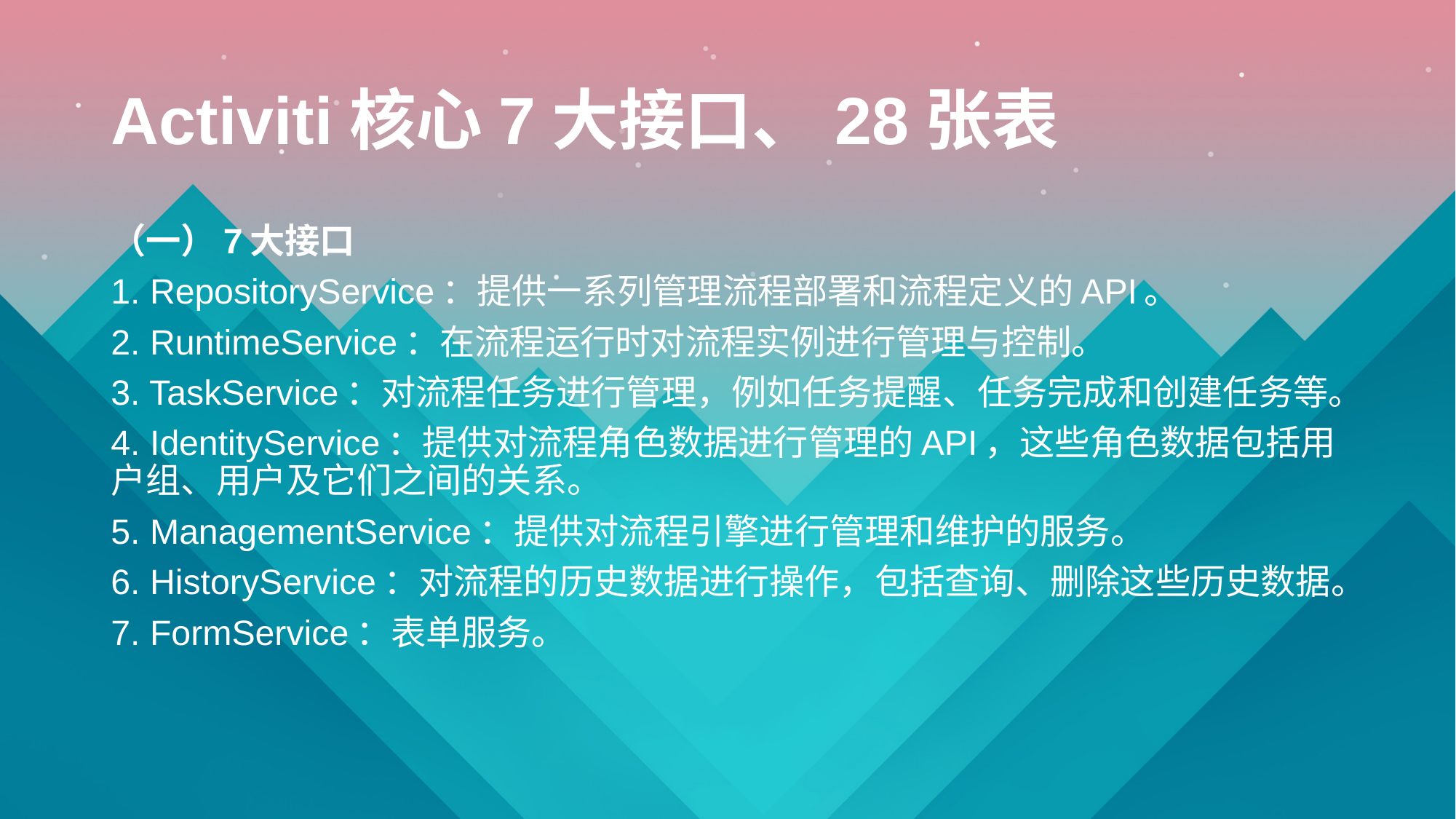

# Activiti核心7大接口、28张表
（一）7大接口
1. RepositoryService：提供一系列管理流程部署和流程定义的API。
2. RuntimeService：在流程运行时对流程实例进行管理与控制。
3. TaskService：对流程任务进行管理，例如任务提醒、任务完成和创建任务等。
4. IdentityService：提供对流程角色数据进行管理的API，这些角色数据包括用户组、用户及它们之间的关系。
5. ManagementService：提供对流程引擎进行管理和维护的服务。
6. HistoryService：对流程的历史数据进行操作，包括查询、删除这些历史数据。
7. FormService：表单服务。